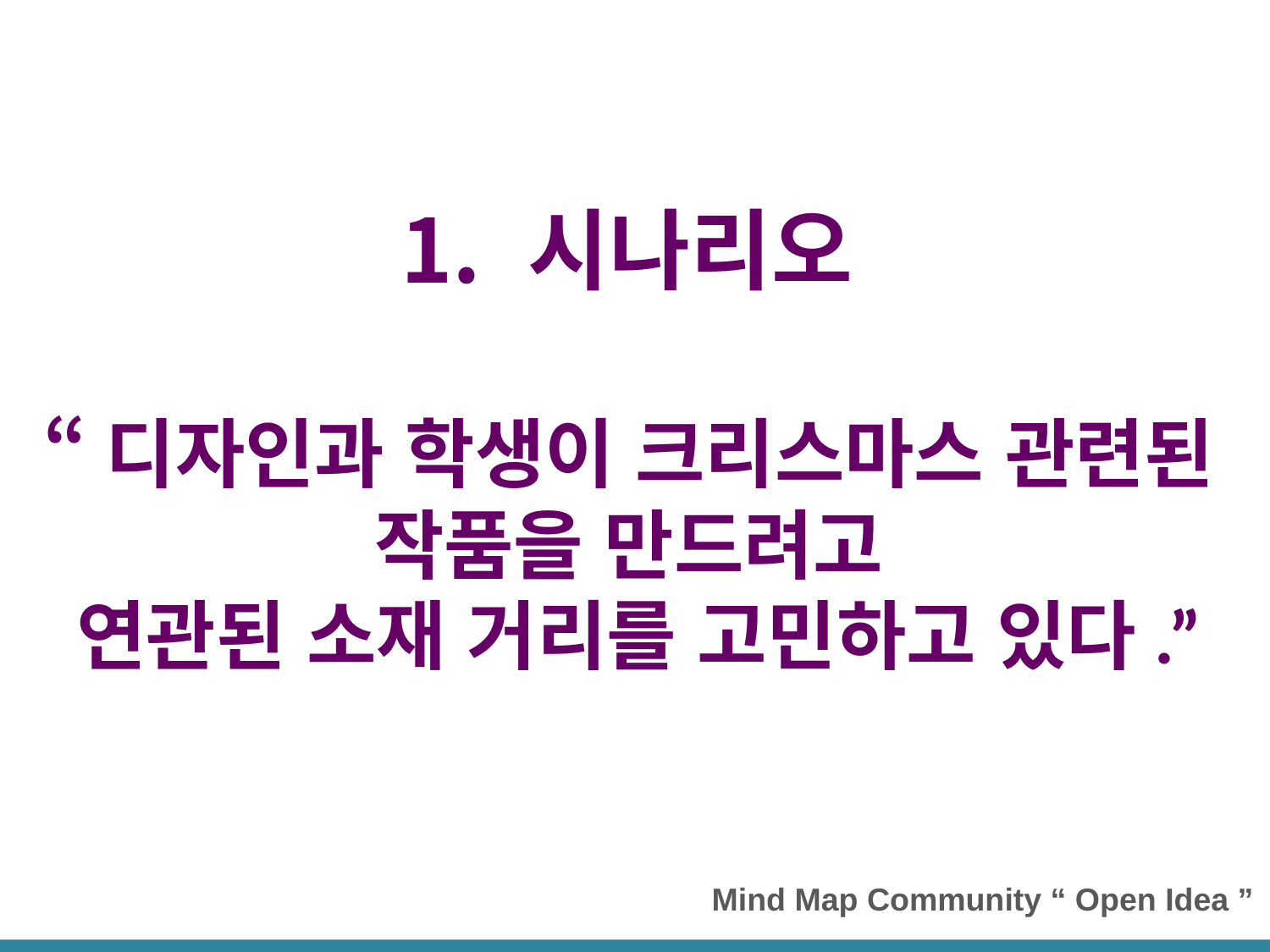

시나리오

“디자인과 학생이 크리스마스 관련된
작품을 만드려고
연관된 소재 거리를 고민하고 있다.”
Mind Map Community “ Open Idea ”